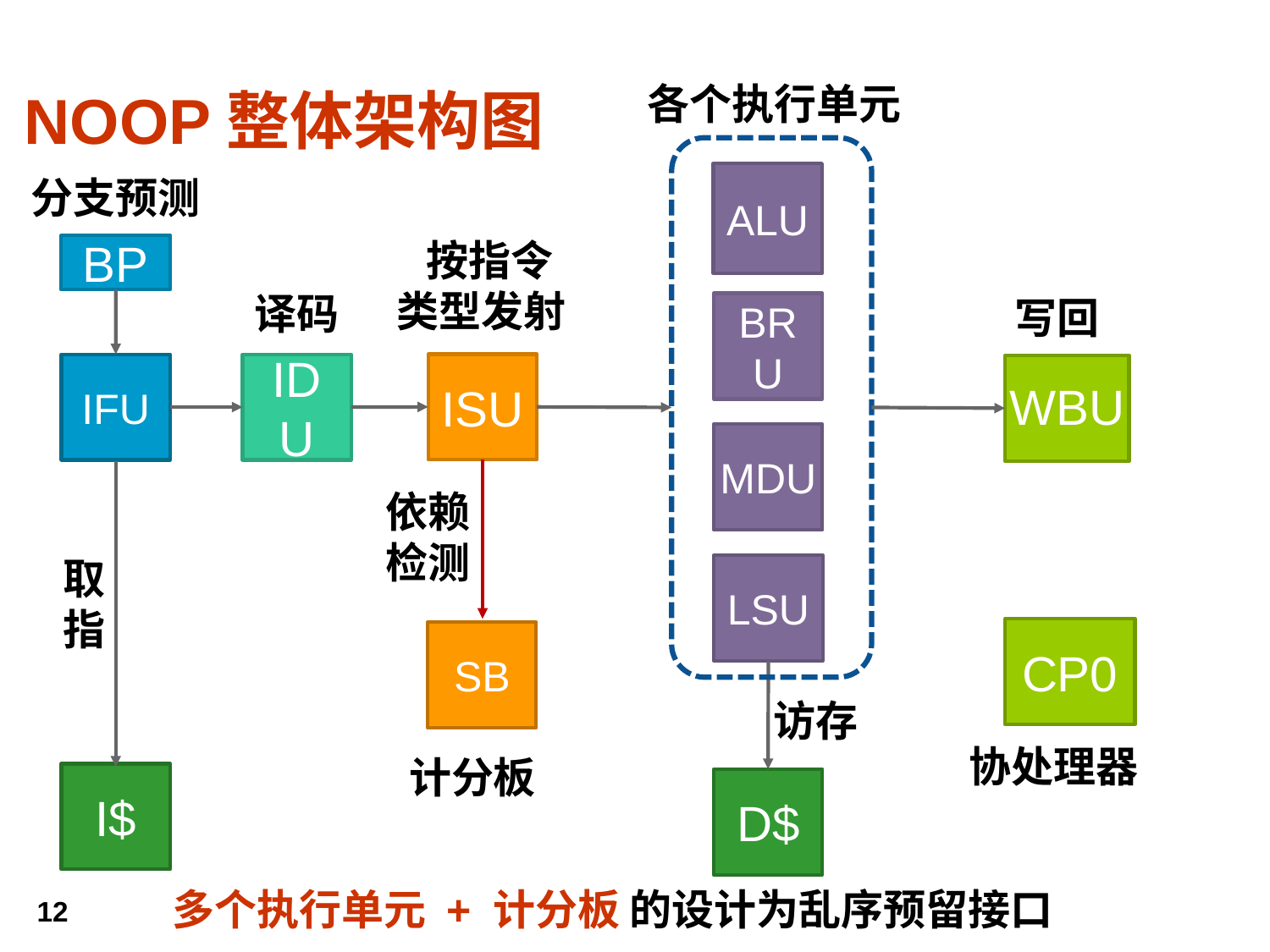

# NOOP整体架构图
各个执行单元

ALU
分支预测
  按指令
类型发射
BP
译码
写回
BRU
ISU
IFU
IDU
WBU
MDU
依赖
检测
取
指
LSU
CP0
SB
访存
协处理器
计分板
I$
D$
12
多个执行单元 + 计分板 的设计为乱序预留接口